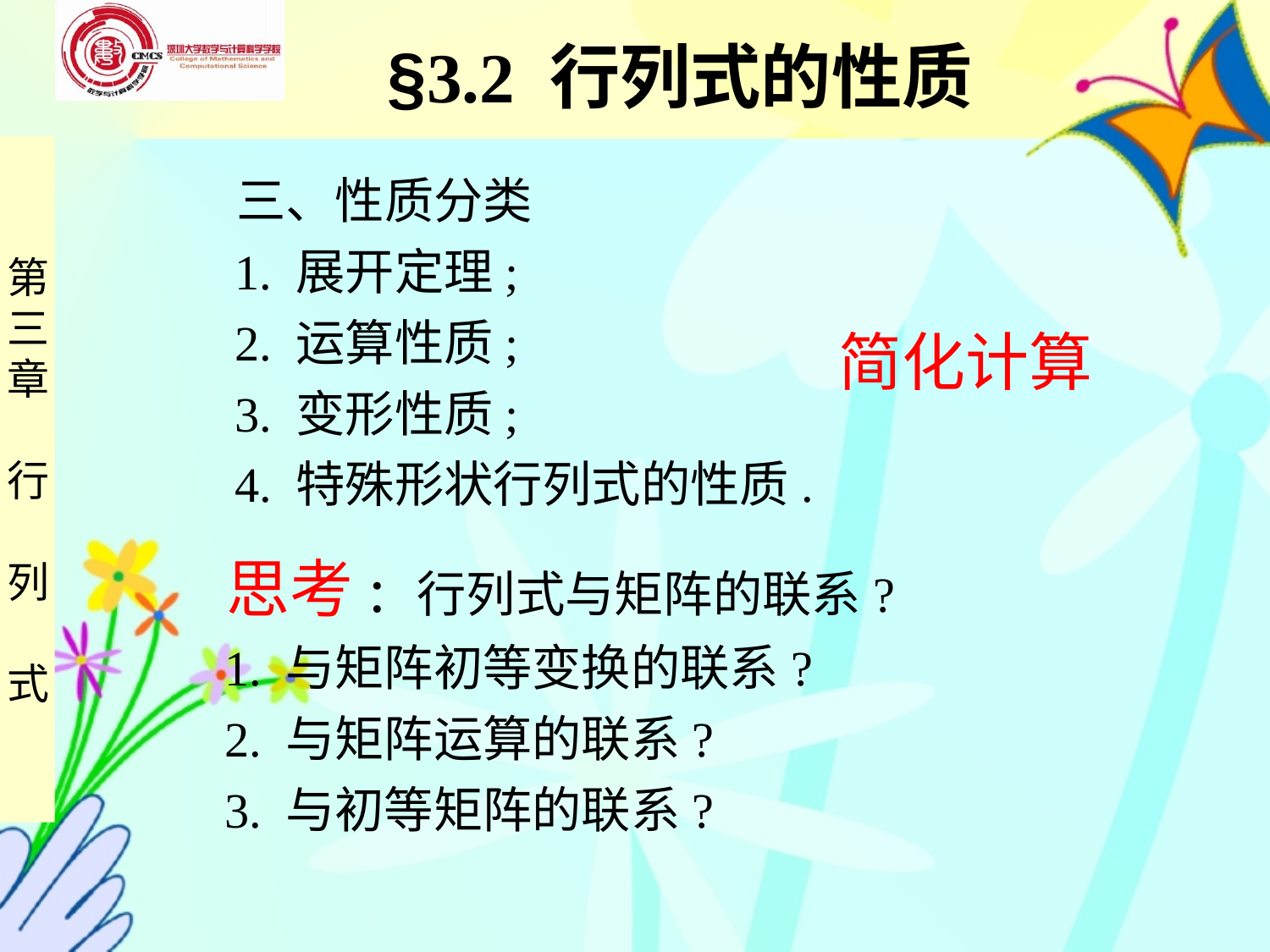

§3.2 行列式的性质
        三、性质分类
        1. 展开定理;
        2. 运算性质;
        3. 变形性质;
        4. 特殊形状行列式的性质.
简化计算
        思考: 行列式与矩阵的联系?
        1. 与矩阵初等变换的联系?
        2. 与矩阵运算的联系?
        3. 与初等矩阵的联系?